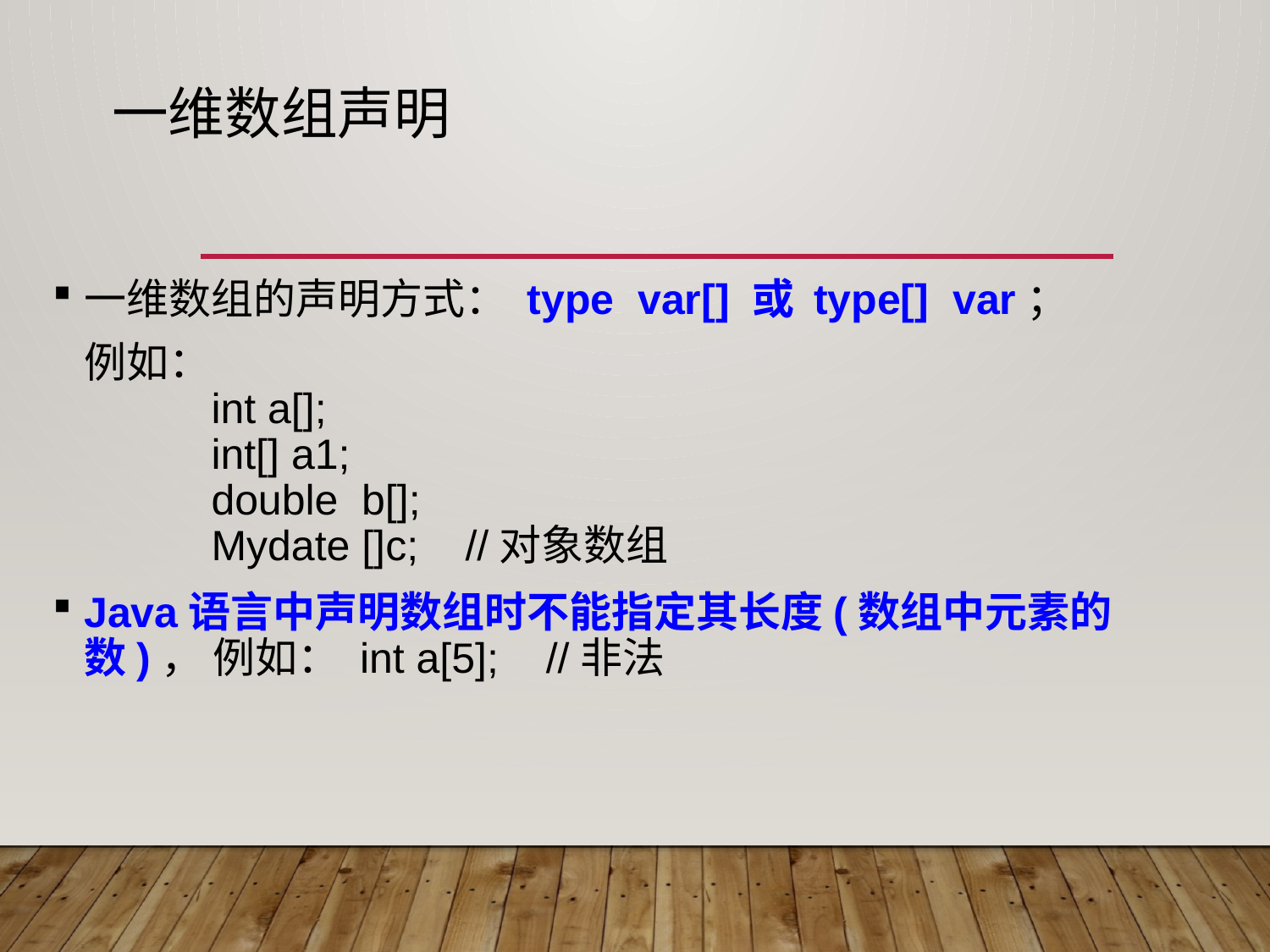

# 一维数组声明
一维数组的声明方式： type  var[] 或 type[]  var；
	例如：
		int a[];
		int[] a1;
		double  b[];
		Mydate []c;  	//对象数组
Java语言中声明数组时不能指定其长度(数组中元素的数)， 例如： int a[5];    //非法